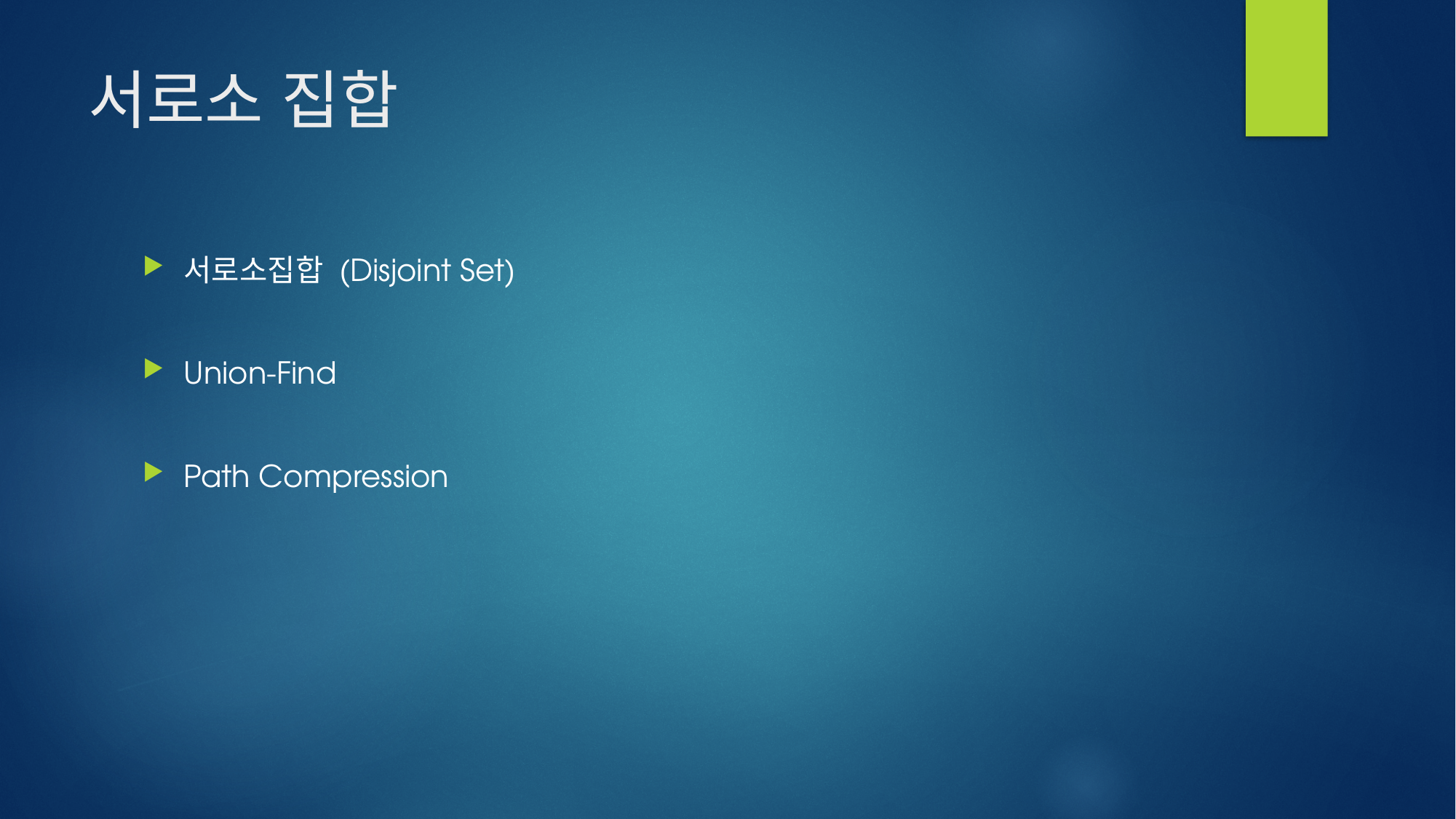

# 서로소 집합
서로소집합 (Disjoint Set)

Union-Find

Path Compression